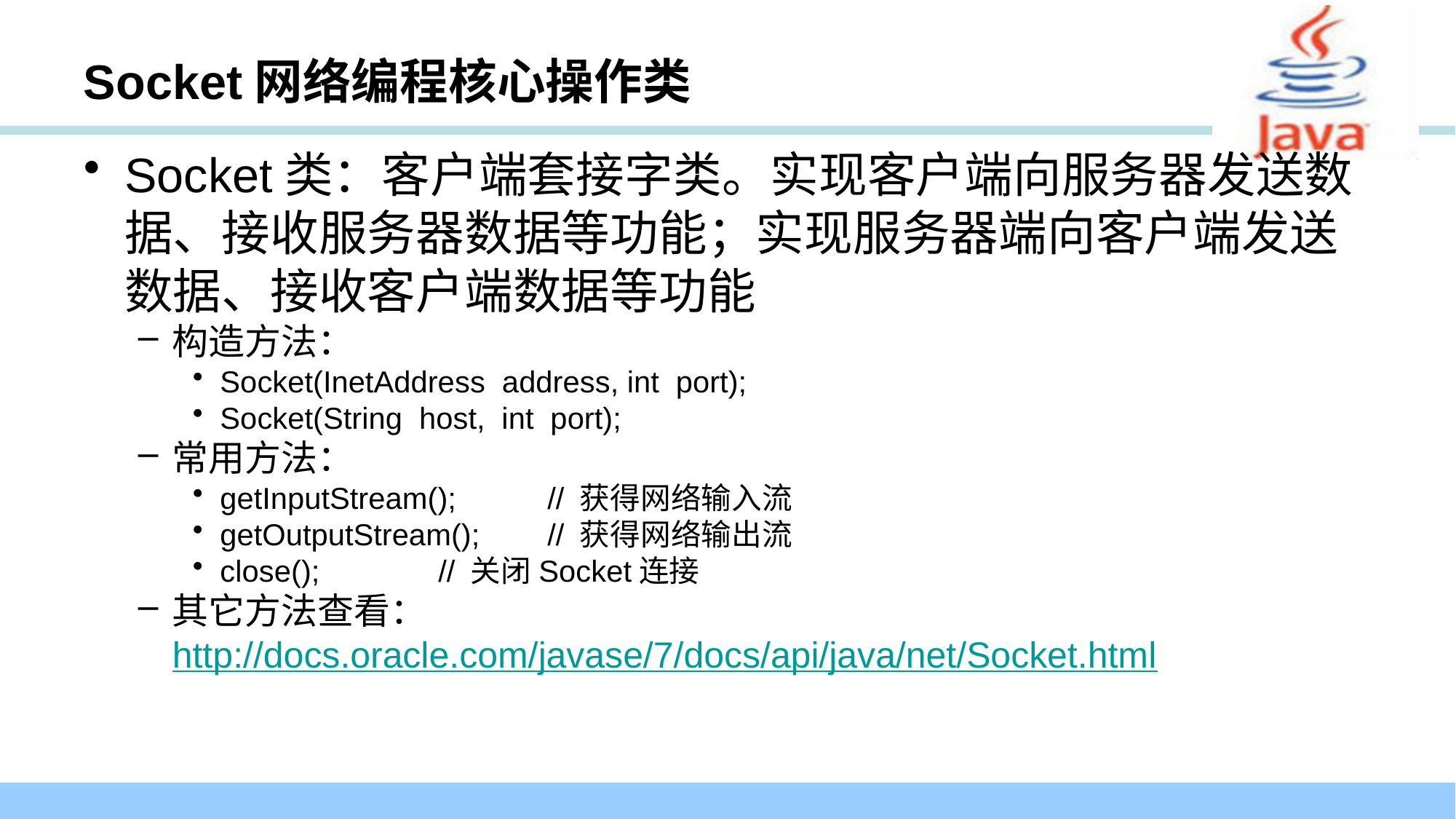

# Socket网络编程核心操作类
Socket类：客户端套接字类。实现客户端向服务器发送数据、接收服务器数据等功能；实现服务器端向客户端发送数据、接收客户端数据等功能
构造方法：
Socket(InetAddress  address, int  port);
Socket(String  host,  int  port);
常用方法：
getInputStream();	// 获得网络输入流
getOutputStream();	// 获得网络输出流
close();		// 关闭Socket连接
其它方法查看：http://docs.oracle.com/javase/7/docs/api/java/net/Socket.html